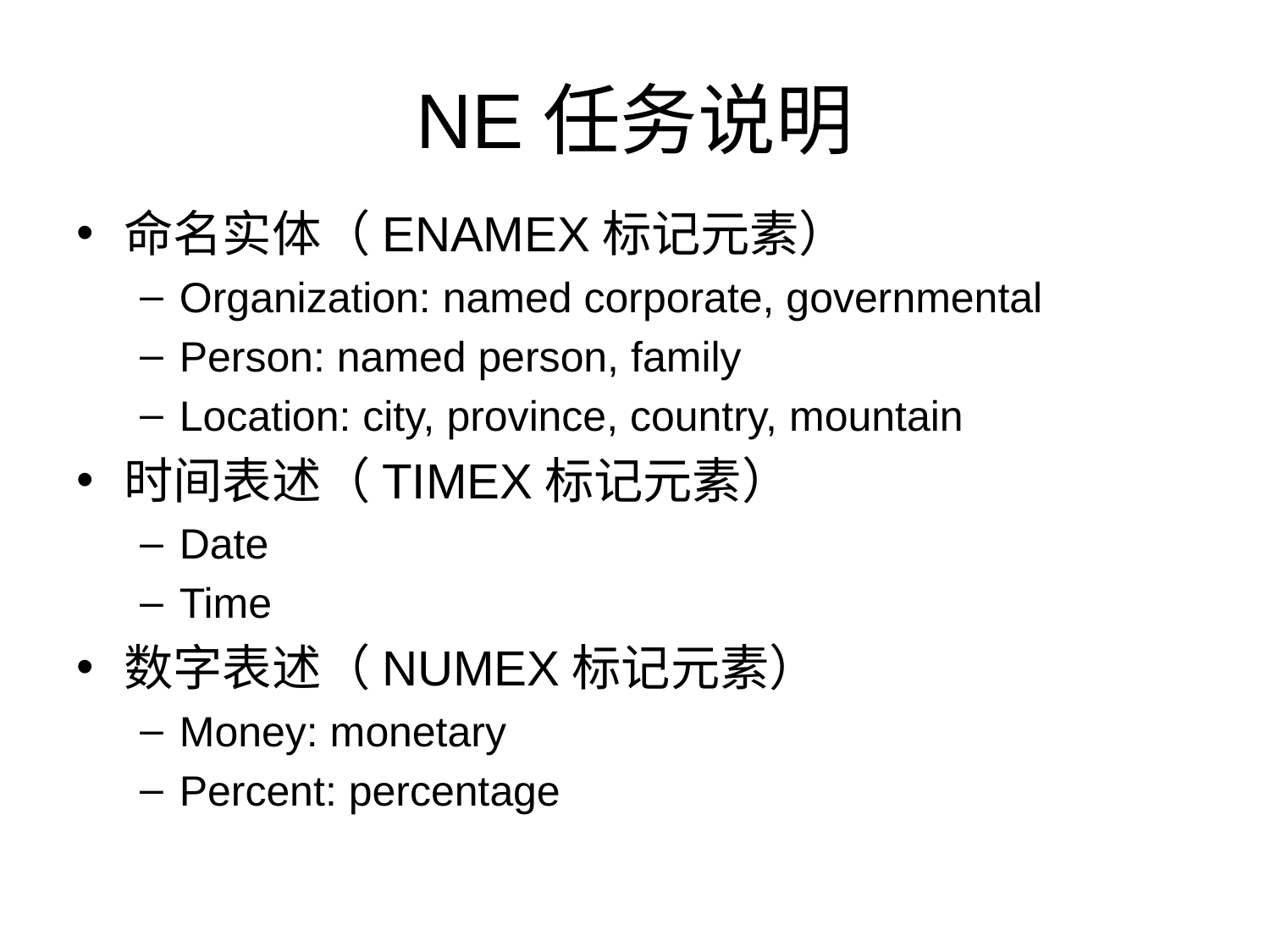

# NE任务说明
命名实体（ENAMEX标记元素）
Organization: named corporate, governmental
Person: named person, family
Location: city, province, country, mountain
时间表述（TIMEX标记元素）
Date
Time
数字表述（NUMEX标记元素）
Money: monetary
Percent: percentage